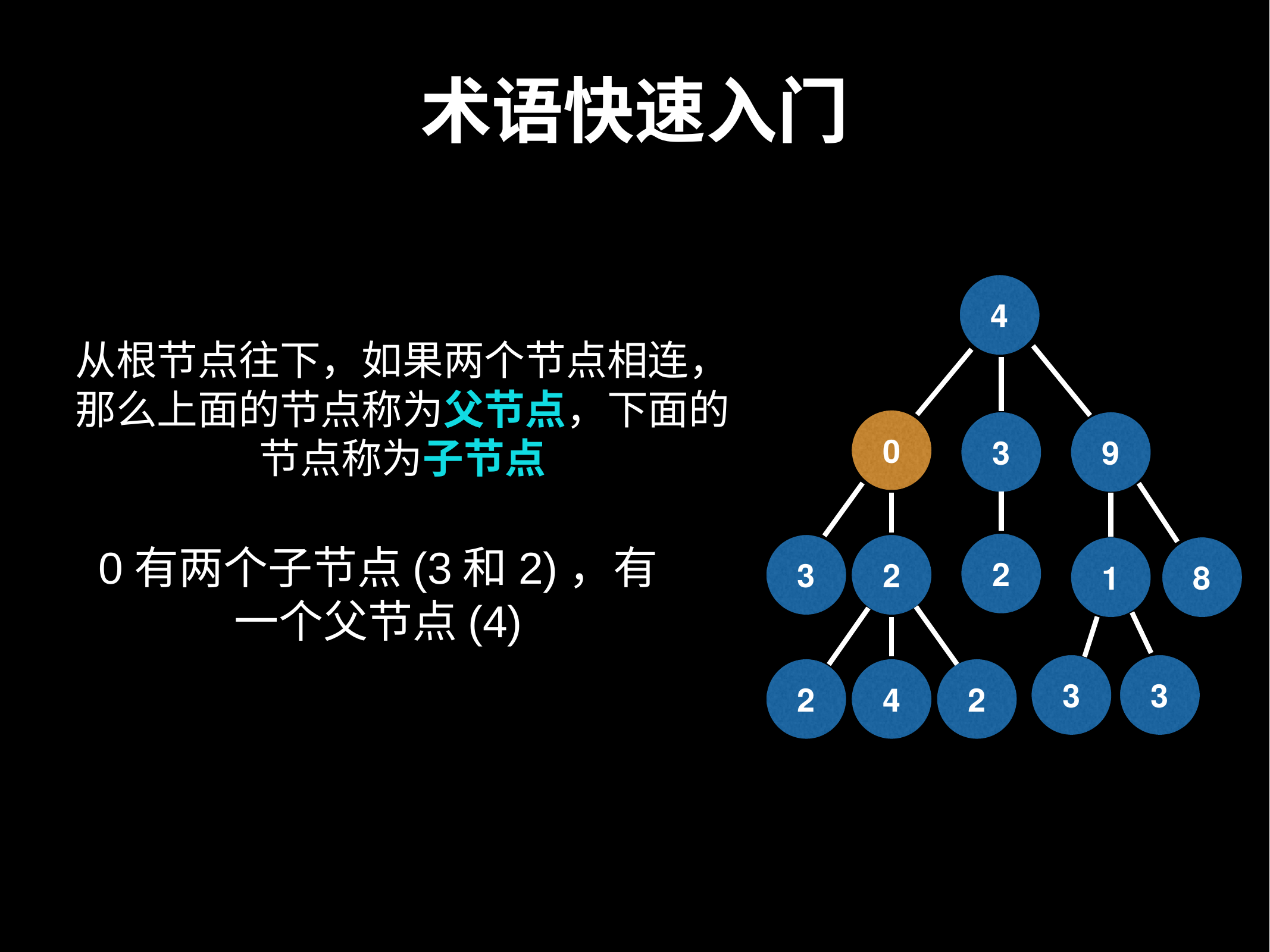

# 术语快速入门
4
从根节点往下，如果两个节点相连，那么上面的节点称为父节点，下面的节点称为子节点

0
3
9

0有两个子节点(3和2)，有一个父节点(4)
2
3
2
1
8

3
3
2
4
2